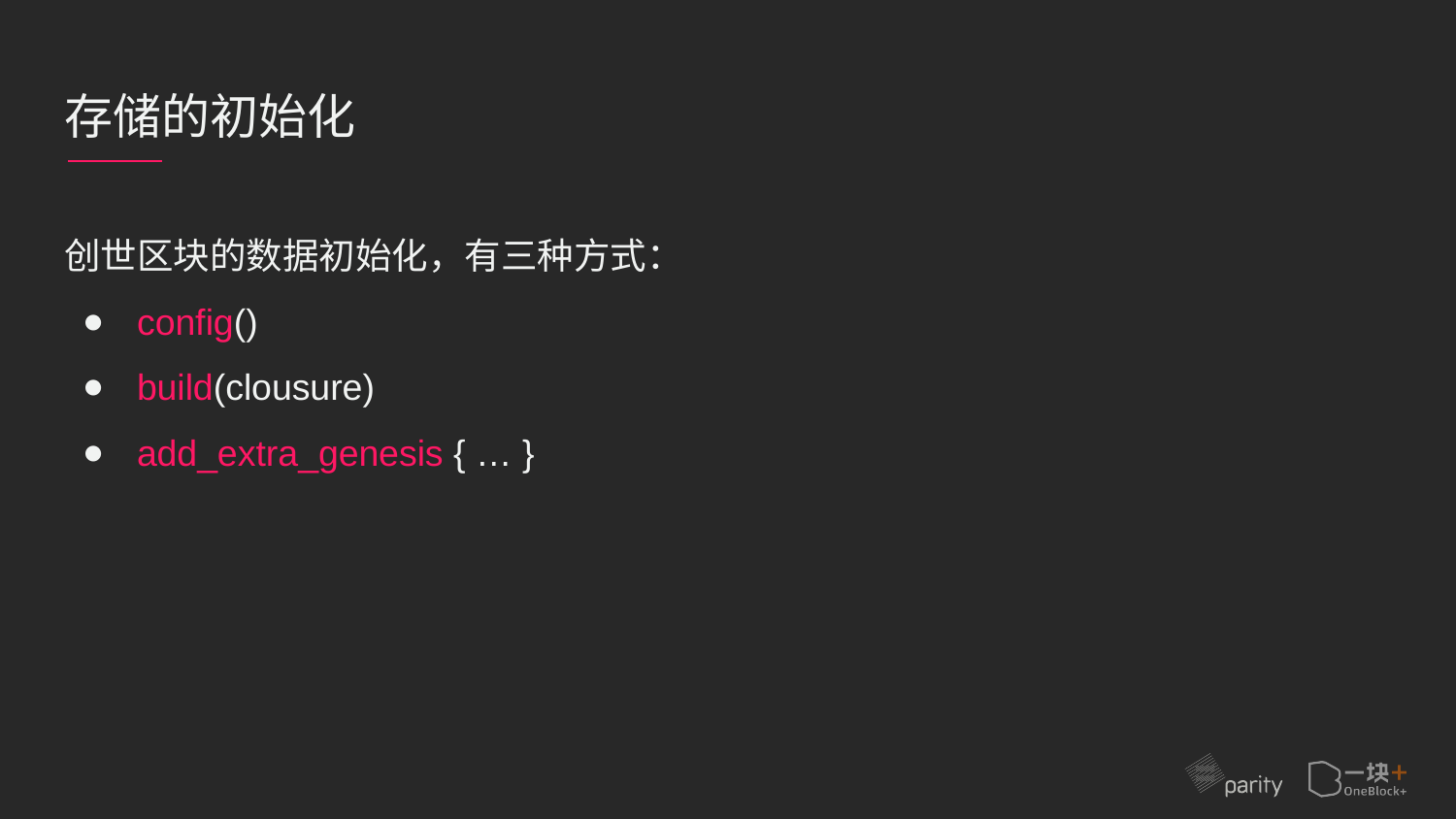

# 存储的初始化
创世区块的数据初始化，有三种方式：
config()
build(clousure)
add_extra_genesis { … }